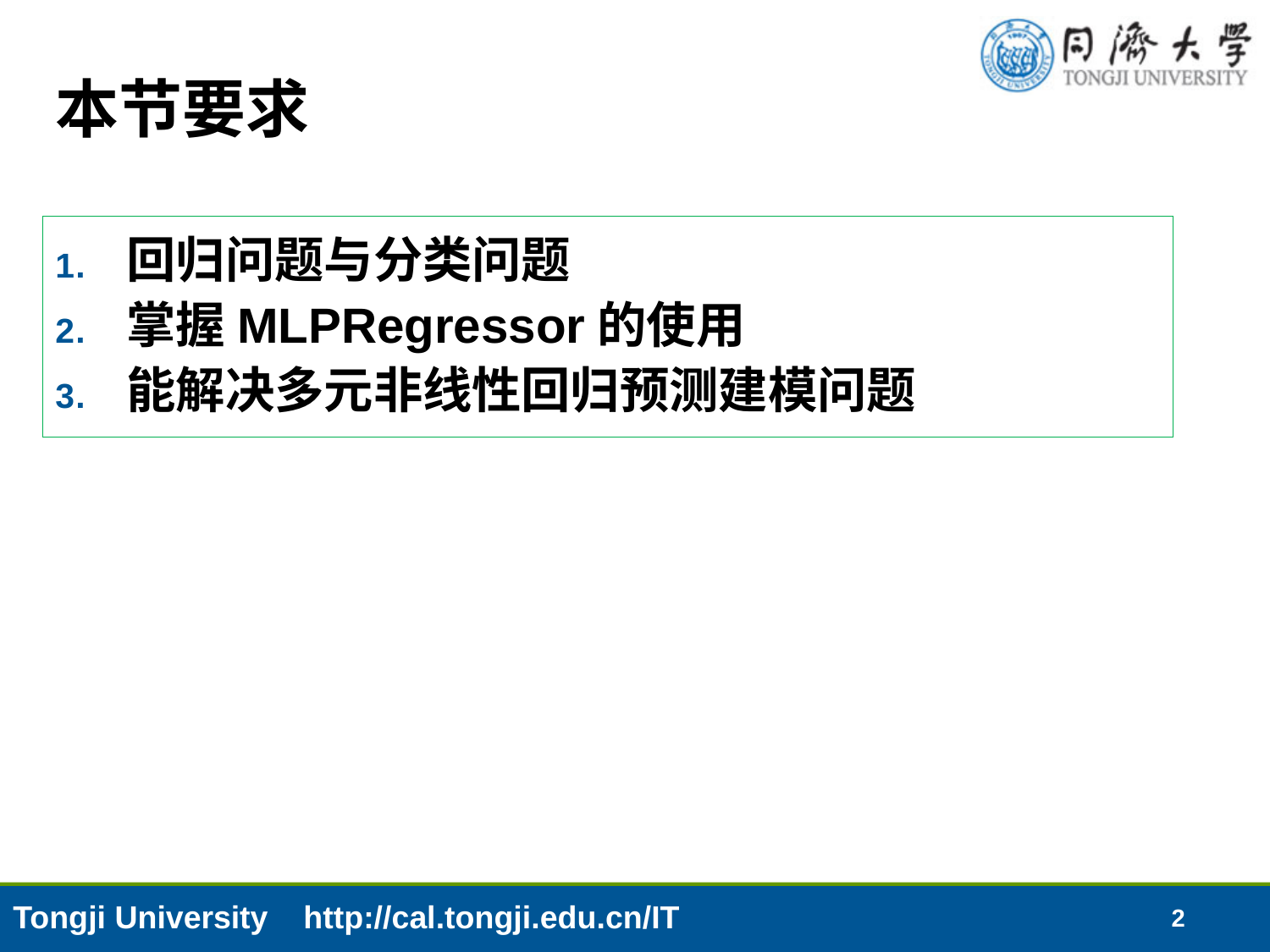

# 本节要求
回归问题与分类问题
掌握MLPRegressor的使用
能解决多元非线性回归预测建模问题